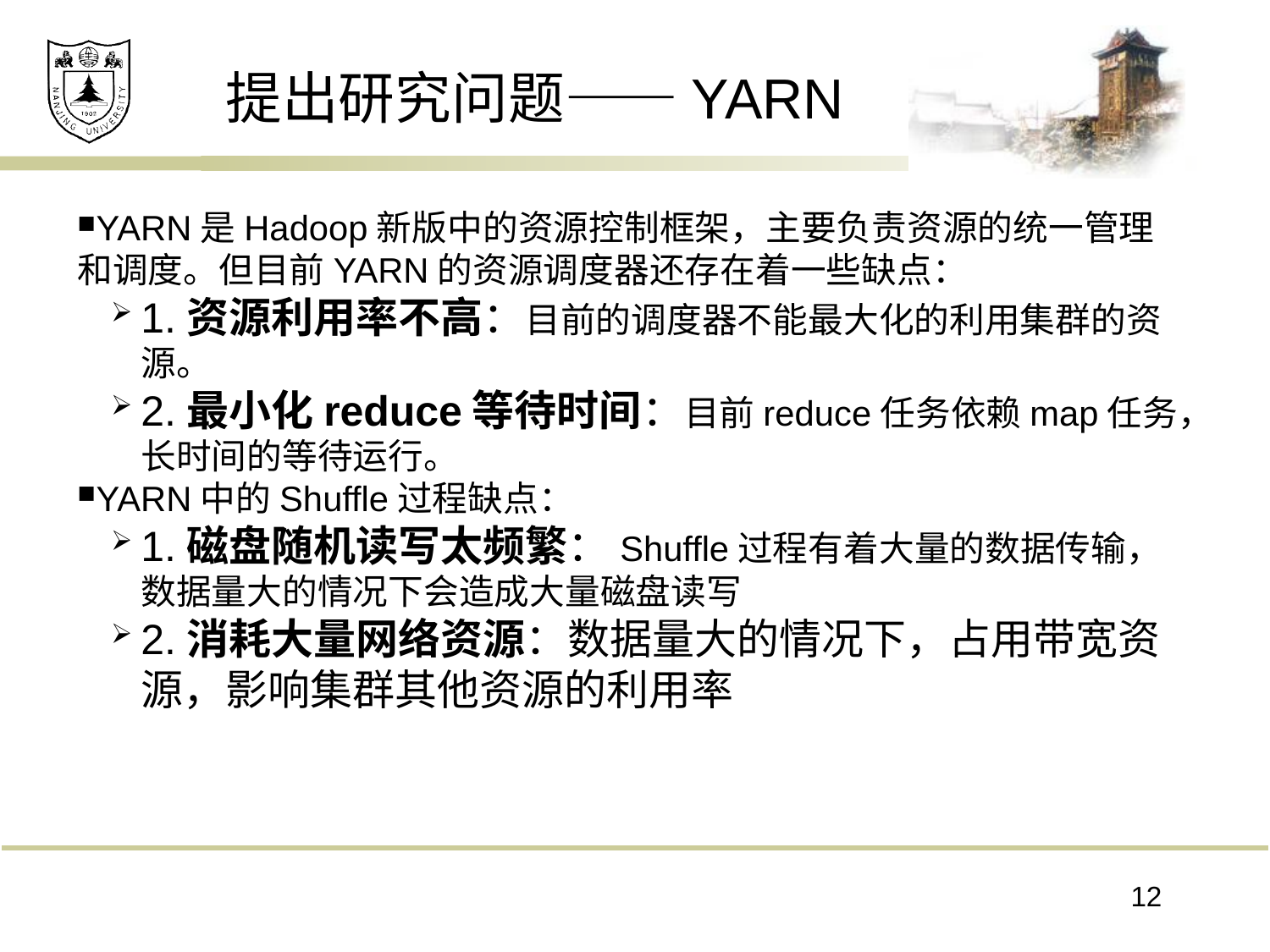

提出研究问题——YARN
YARN是Hadoop新版中的资源控制框架，主要负责资源的统一管理和调度。但目前YARN的资源调度器还存在着一些缺点：
1.资源利用率不高：目前的调度器不能最大化的利用集群的资源。
2.最小化reduce等待时间：目前reduce任务依赖map任务，长时间的等待运行。
YARN中的Shuffle过程缺点：
1.磁盘随机读写太频繁：Shuffle过程有着大量的数据传输，数据量大的情况下会造成大量磁盘读写
2.消耗大量网络资源：数据量大的情况下，占用带宽资源，影响集群其他资源的利用率
12